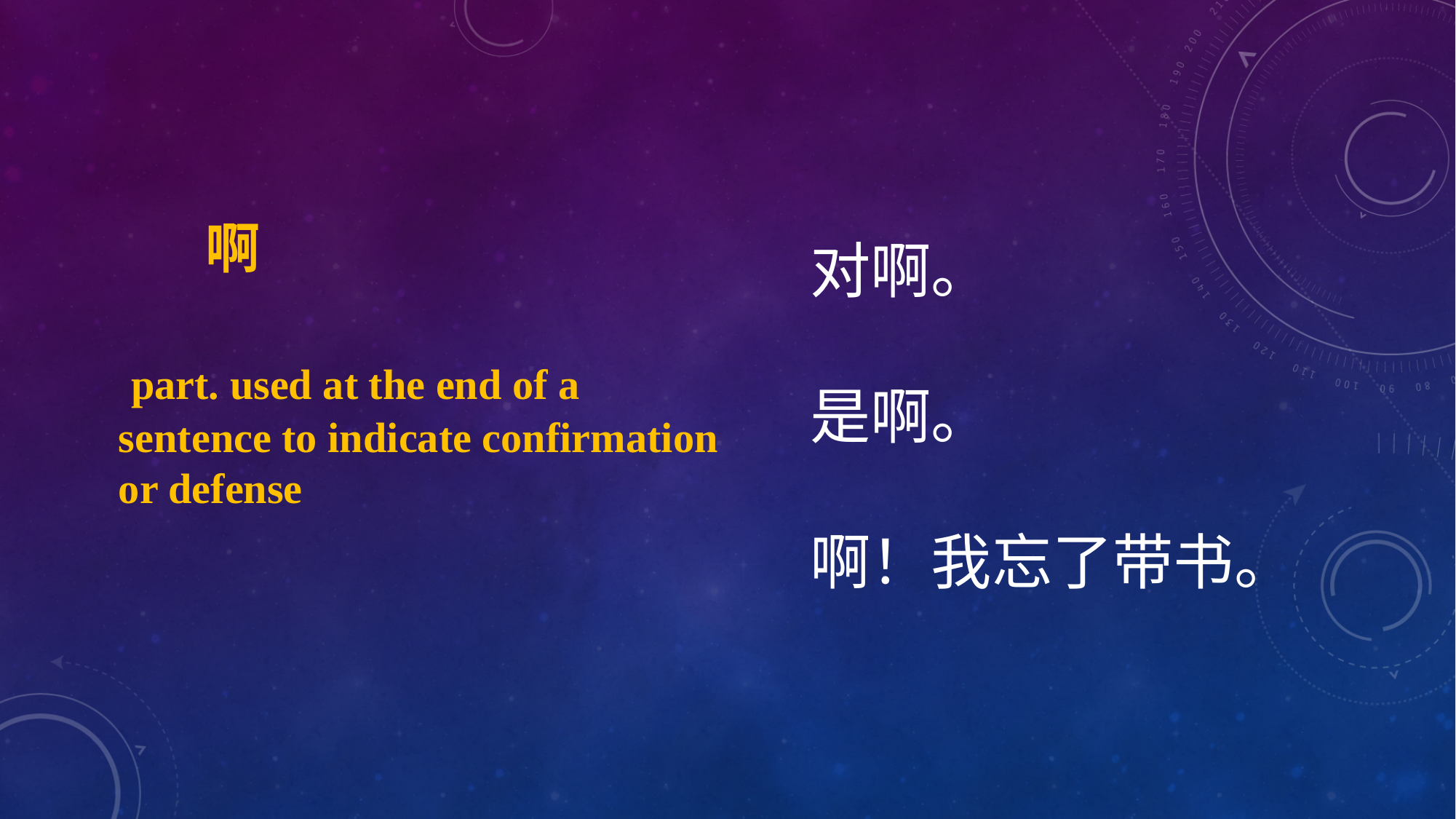

啊

 part. used at the end of a
sentence to indicate confirmation or defense

对啊。

是啊。

啊！我忘了带书。